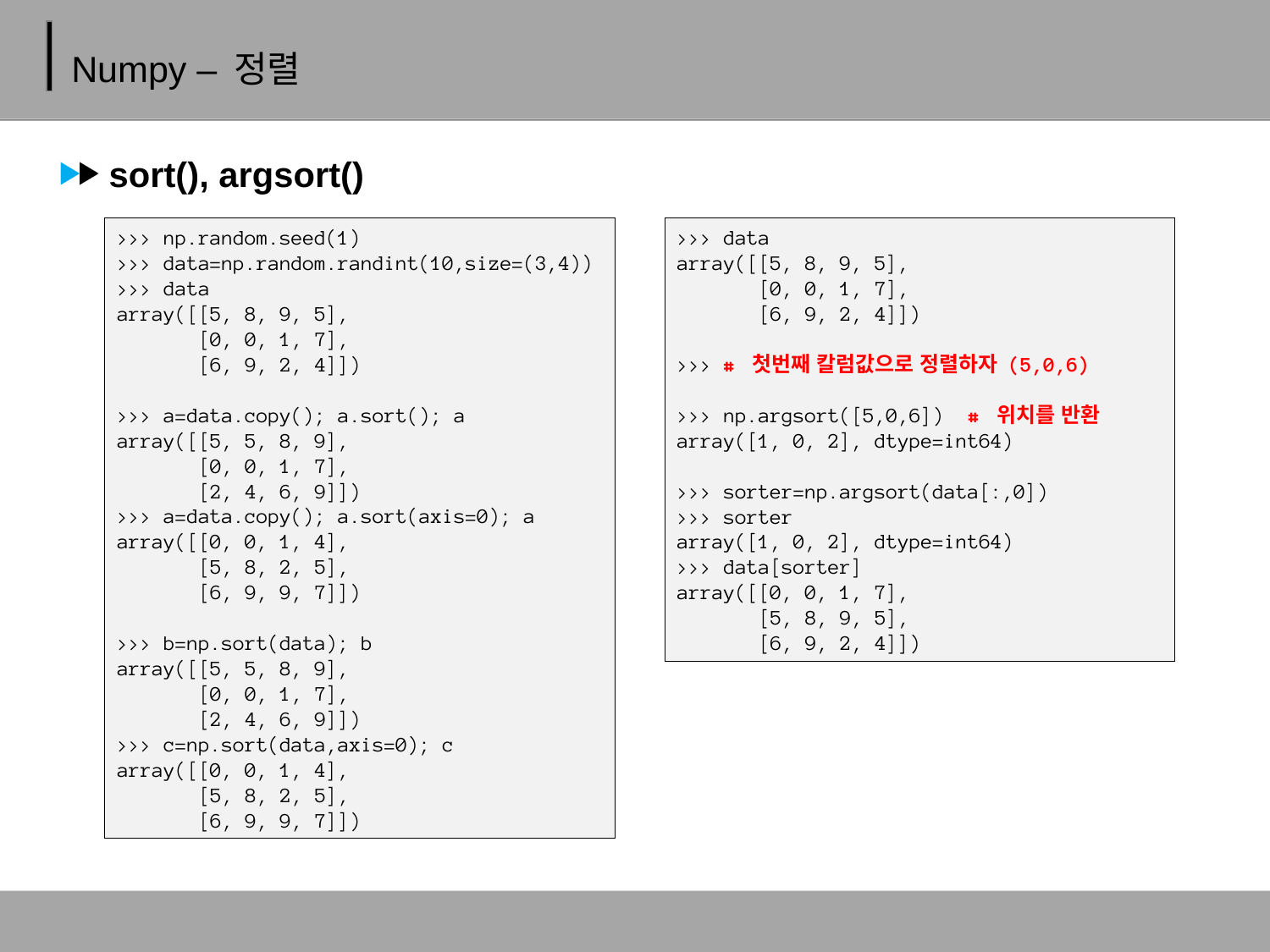

# Numpy – 정렬
sort(), argsort()
>>> np.random.seed(1)
>>> data=np.random.randint(10,size=(3,4))
>>> data
array([[5, 8, 9, 5],
       [0, 0, 1, 7],
       [6, 9, 2, 4]])

>>> a=data.copy(); a.sort(); a
array([[5, 5, 8, 9],
       [0, 0, 1, 7],
       [2, 4, 6, 9]])
>>> a=data.copy(); a.sort(axis=0); a
array([[0, 0, 1, 4],
       [5, 8, 2, 5],
       [6, 9, 9, 7]])

>>> b=np.sort(data); b
array([[5, 5, 8, 9],
       [0, 0, 1, 7],
       [2, 4, 6, 9]])
>>> c=np.sort(data,axis=0); c
array([[0, 0, 1, 4],
       [5, 8, 2, 5],
       [6, 9, 9, 7]])
>>> data
array([[5, 8, 9, 5],
       [0, 0, 1, 7],
       [6, 9, 2, 4]])

>>> # 첫번째 칼럼값으로 정렬하자 (5,0,6)

>>> np.argsort([5,0,6])  # 위치를 반환
array([1, 0, 2], dtype=int64)

>>> sorter=np.argsort(data[:,0])
>>> sorter
array([1, 0, 2], dtype=int64)
>>> data[sorter]
array([[0, 0, 1, 7],
       [5, 8, 9, 5],
       [6, 9, 2, 4]])